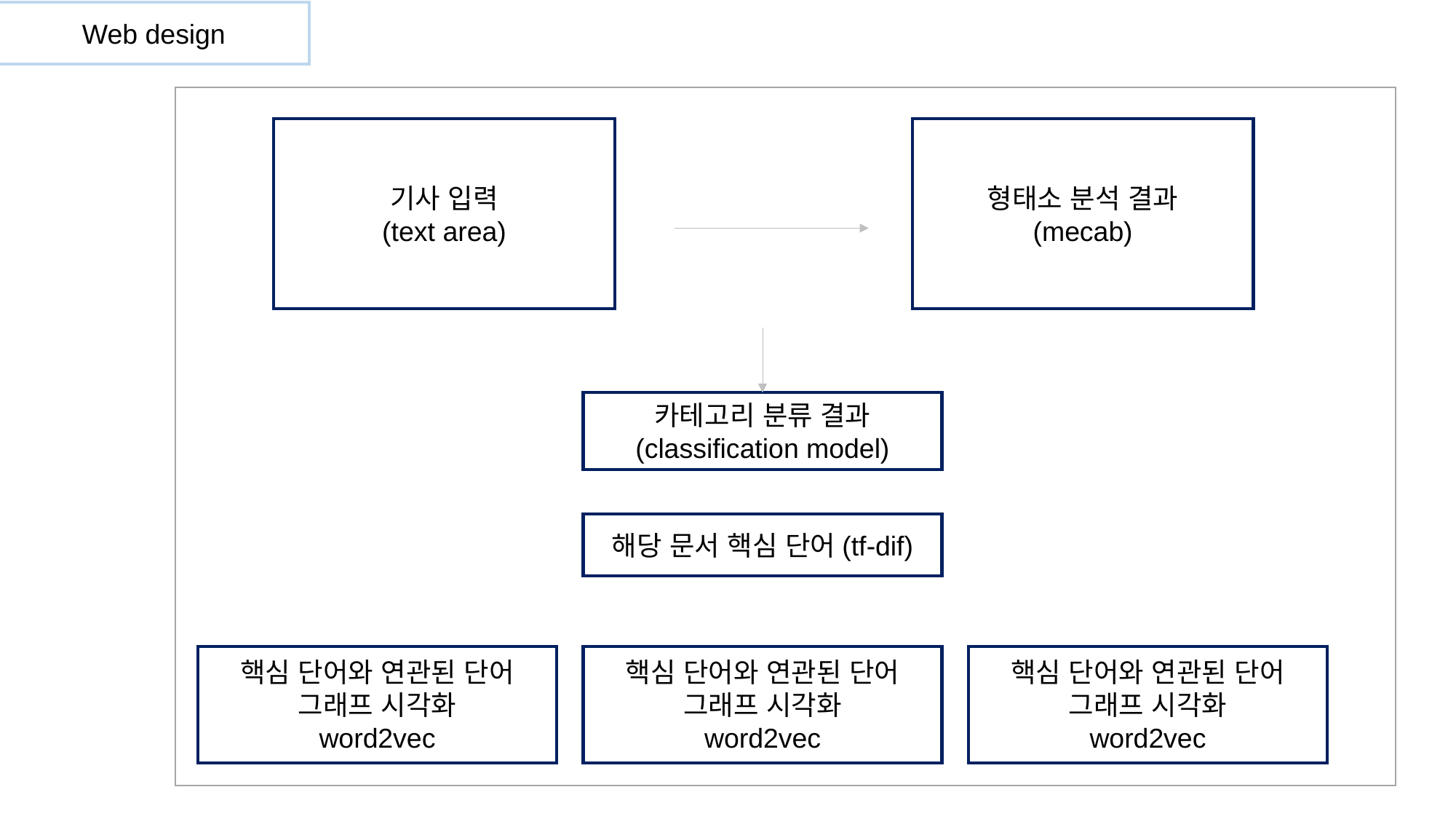

Web design

기사 입력
(text area)
형태소 분석 결과
(mecab)
카테고리 분류 결과
(classification model)
해당 문서 핵심 단어(tf-dif)
핵심 단어와 연관된 단어 그래프 시각화
word2vec
핵심 단어와 연관된 단어 그래프 시각화
word2vec
핵심 단어와 연관된 단어 그래프 시각화
word2vec